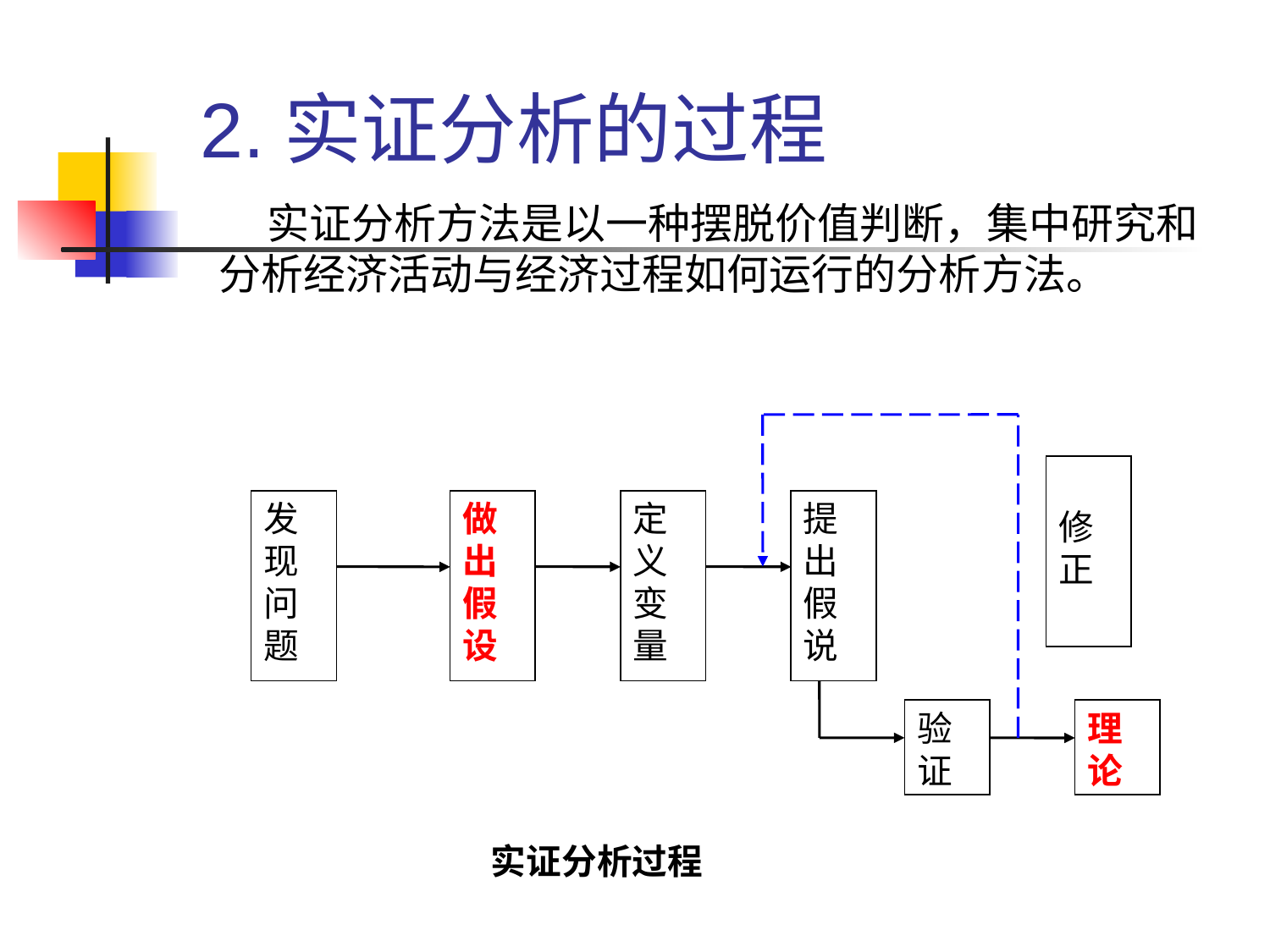

# 2.实证分析的过程
         实证分析方法是以一种摆脱价值判断，集中研究和分析经济活动与经济过程如何运行的分析方法。

修正
发现问题
做出假设
定义变量
提出假说

验证
理论

实证分析过程